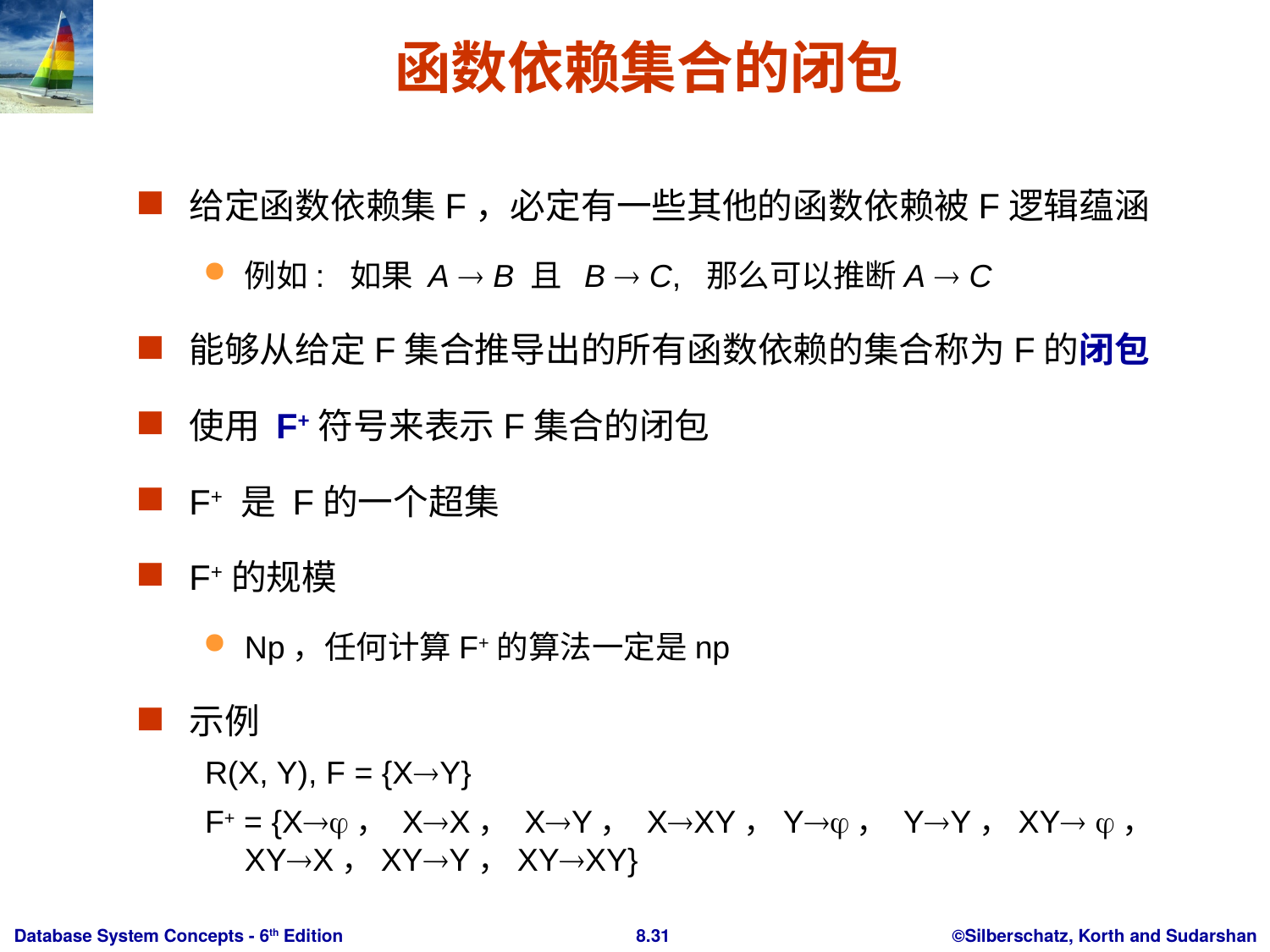

# 函数依赖集合的闭包
给定函数依赖集F，必定有一些其他的函数依赖被F逻辑蕴涵
例如:  如果 A → B 且  B → C,  那么可以推断A → C
能够从给定F集合推导出的所有函数依赖的集合称为F的闭包
使用 F+符号来表示F集合的闭包
F+ 是 F的一个超集
F+的规模
Np，任何计算F+的算法一定是np
示例
R(X, Y), F = {X→Y}
F+ = {X→ϕ， X→X， X→Y， X→XY，Y→ϕ， Y→Y，XY→ ϕ，XY→X，XY→Y，XY→XY}